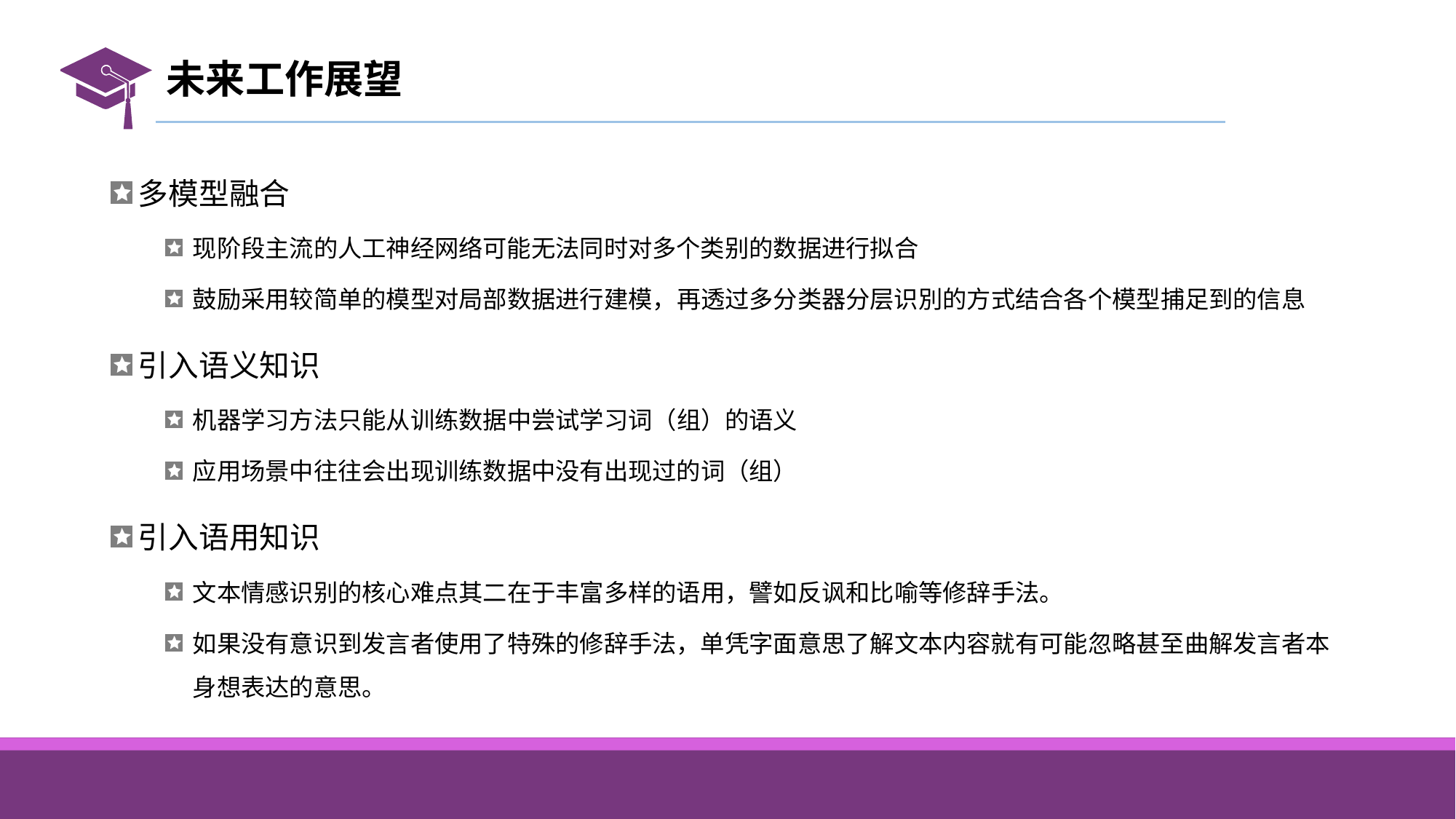

# 未来工作展望

多模型融合
现阶段主流的人工神经网络可能无法同时对多个类别的数据进行拟合
鼓励采用较简单的模型对局部数据进行建模，再透过多分类器分层识別的方式结合各个模型捕足到的信息
引入语义知识
机器学习方法只能从训练数据中尝试学习词（组）的语义
应用场景中往往会出现训练数据中没有出现过的词（组）
引入语用知识
文本情感识别的核心难点其二在于丰富多样的语用，譬如反讽和比喻等修辞手法。
如果没有意识到发言者使用了特殊的修辞手法，单凭字面意思了解文本内容就有可能忽略甚至曲解发言者本身想表达的意思。